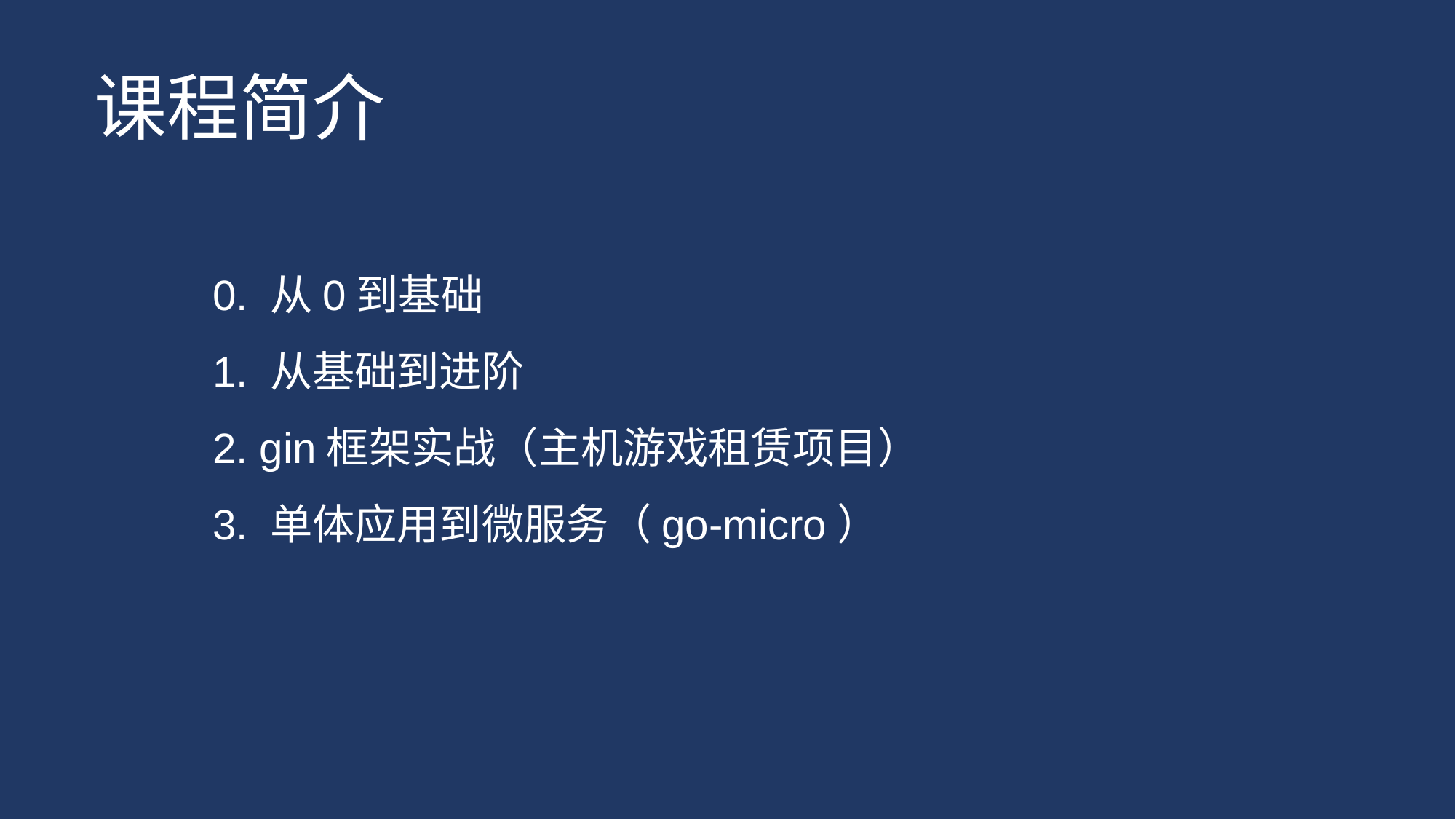

课程简介
0. 从0到基础
1. 从基础到进阶 
2. gin框架实战（主机游戏租赁项目）
3. 单体应用到微服务（go-micro）